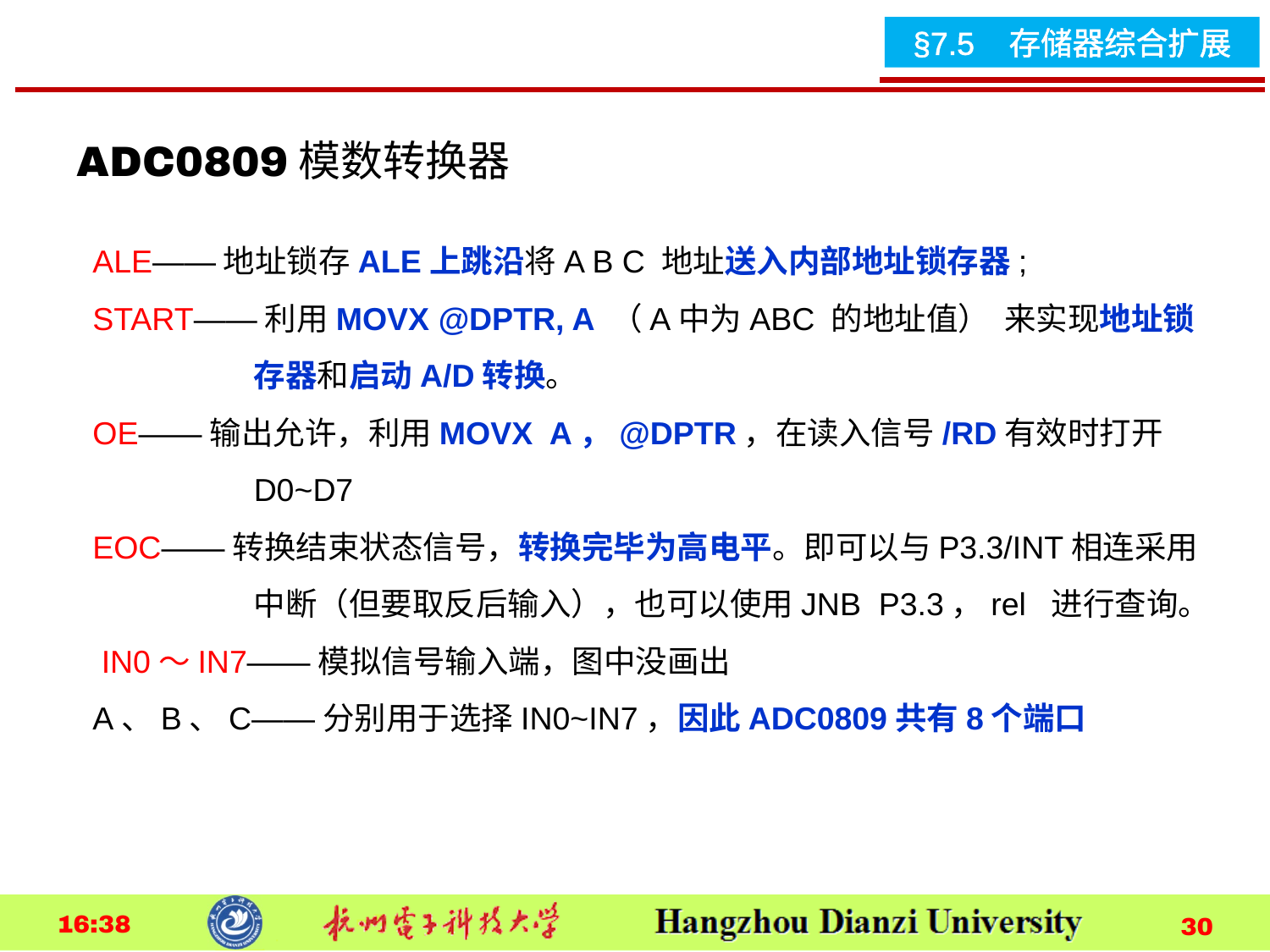

ADC0809模数转换器
ALE——地址锁存ALE上跳沿将A B C 地址送入内部地址锁存器;
START——利用MOVX @DPTR, A （A中为ABC 的地址值）  来实现地址锁存器和启动A/D转换。
OE——输出允许，利用MOVX  A，@DPTR，在读入信号/RD有效时打开D0~D7
EOC——转换结束状态信号，转换完毕为高电平。即可以与P3.3/INT相连采用中断（但要取反后输入），也可以使用JNB  P3.3，rel  进行查询。
 IN0～IN7——模拟信号输入端，图中没画出
A、B、C——分别用于选择IN0~IN7，因此ADC0809共有8个端口